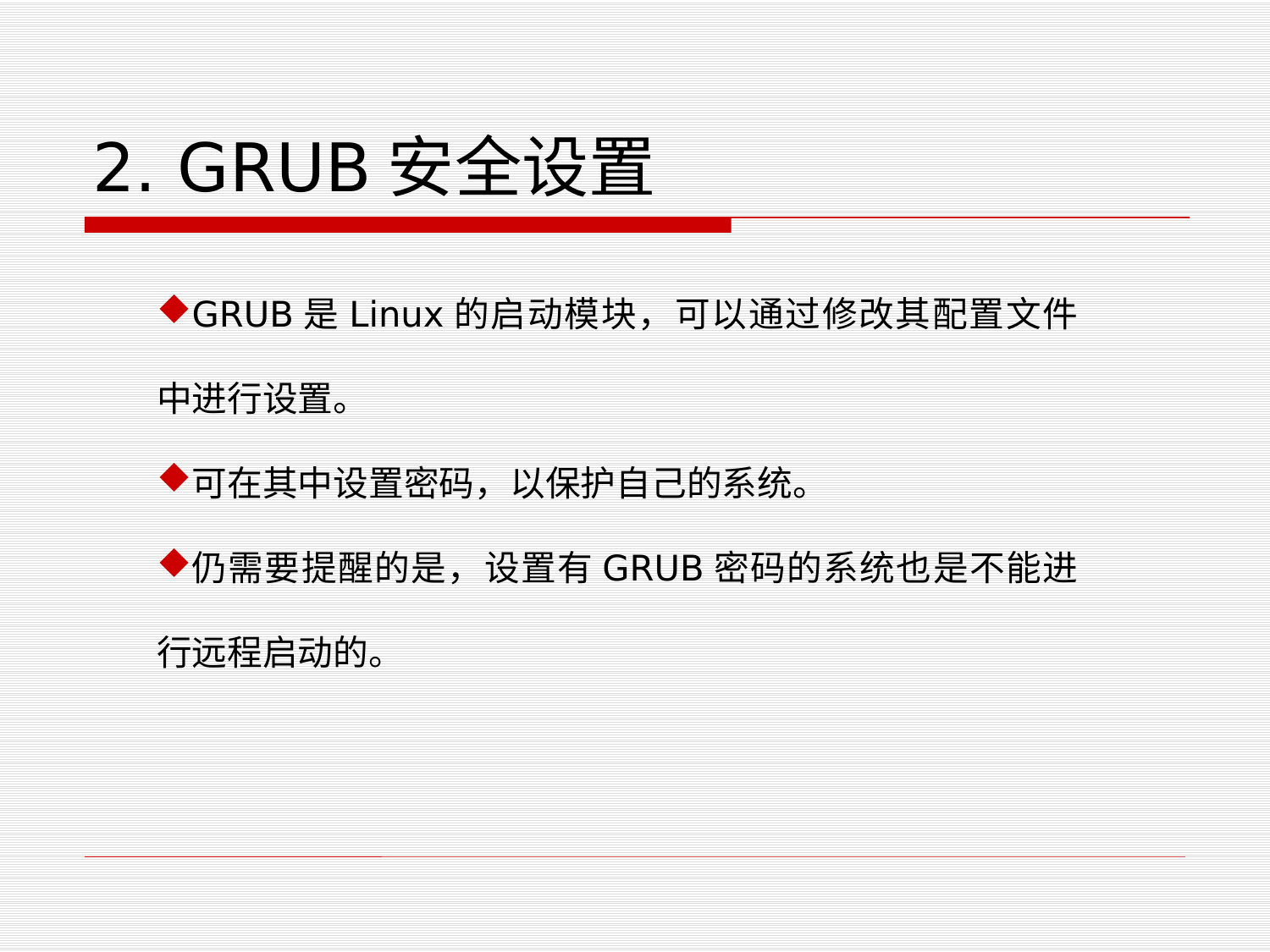

# 2. GRUB安全设置
GRUB是Linux的启动模块，可以通过修改其配置文件中进行设置。
可在其中设置密码，以保护自己的系统。
仍需要提醒的是，设置有GRUB密码的系统也是不能进行远程启动的。